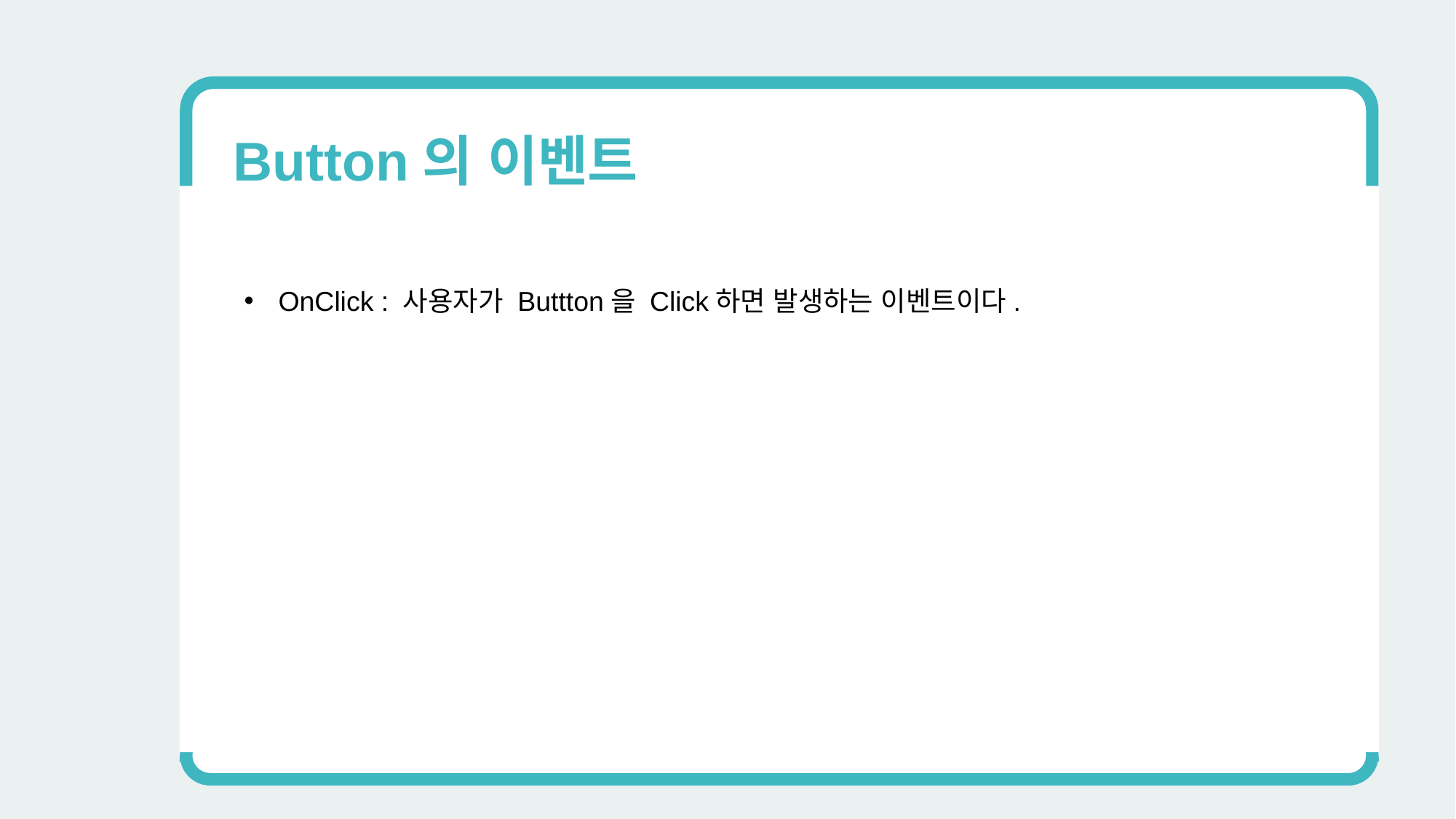

Button의 이벤트

OnClick : 사용자가 Buttton을 Click하면 발생하는 이벤트이다.